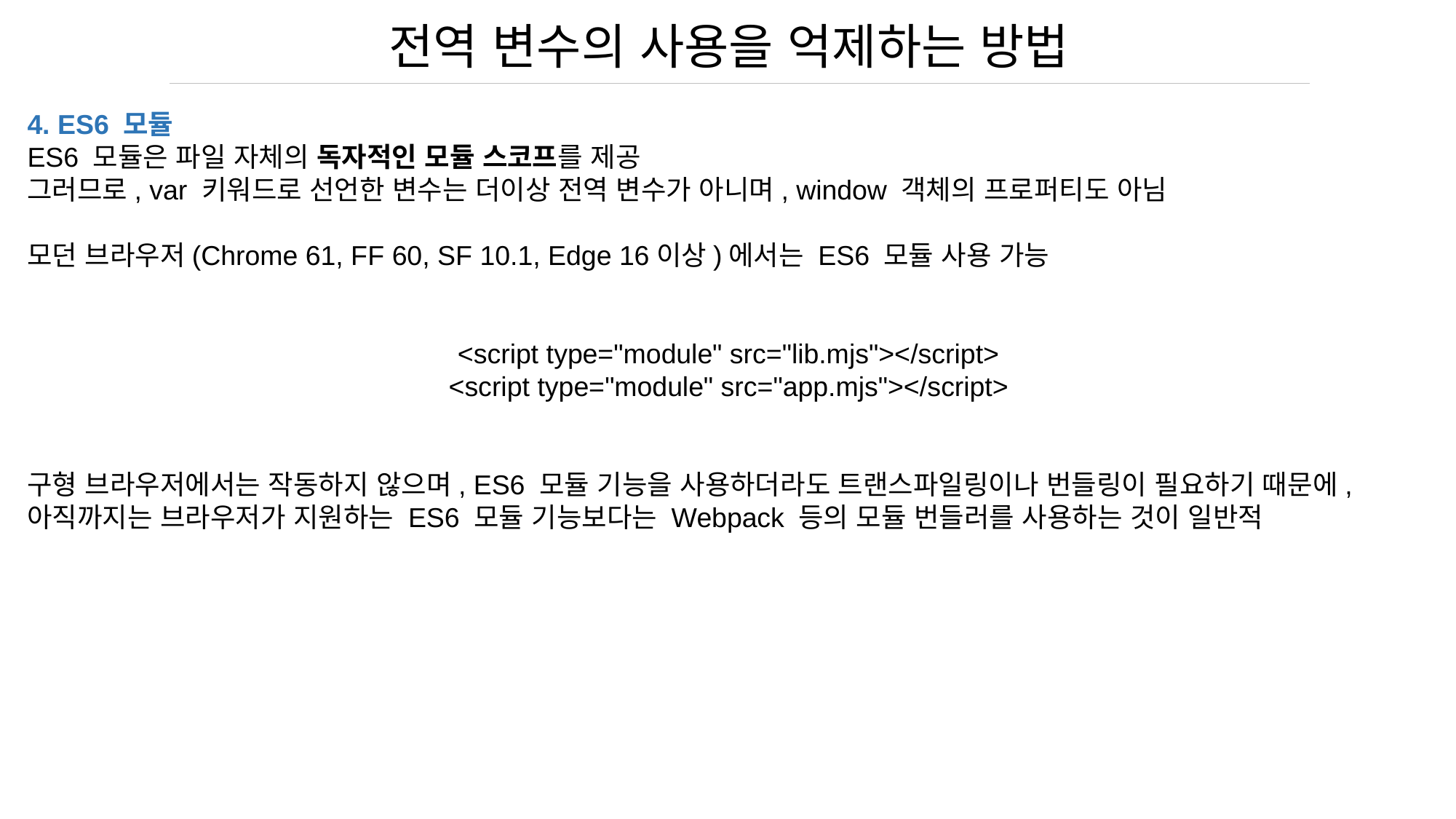

전역 변수의 사용을 억제하는 방법
4. ES6 모듈
ES6 모듈은 파일 자체의 독자적인 모듈 스코프를 제공
그러므로, var 키워드로 선언한 변수는 더이상 전역 변수가 아니며, window 객체의 프로퍼티도 아님

모던 브라우저(Chrome 61, FF 60, SF 10.1, Edge 16이상)에서는 ES6 모듈 사용 가능

<script type="module" src="lib.mjs"></script>
<script type="module" src="app.mjs"></script>

구형 브라우저에서는 작동하지 않으며, ES6 모듈 기능을 사용하더라도 트랜스파일링이나 번들링이 필요하기 때문에, 아직까지는 브라우저가 지원하는 ES6 모듈 기능보다는 Webpack 등의 모듈 번들러를 사용하는 것이 일반적